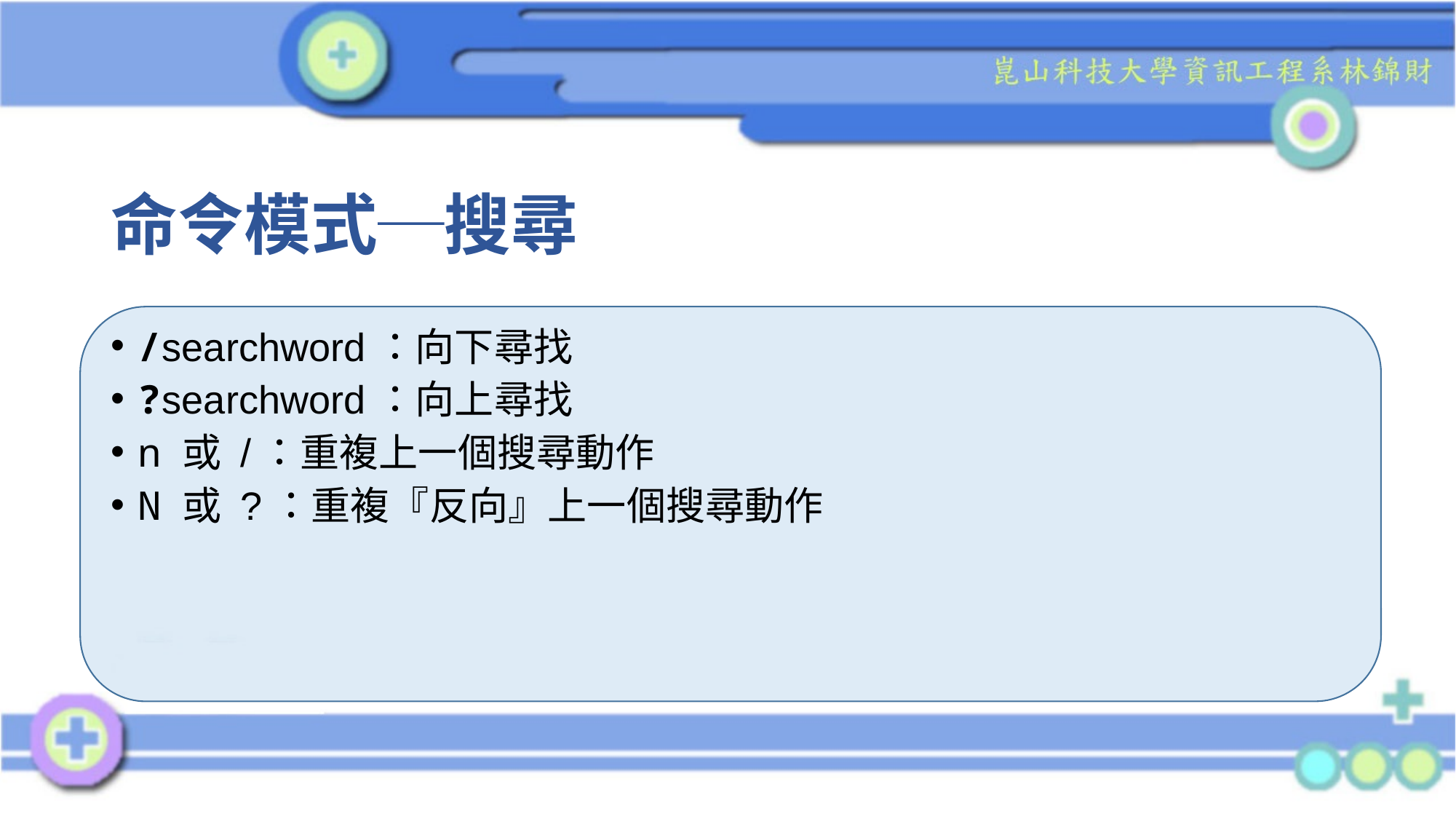

# 命令模式─搜尋

/searchword：向下尋找
?searchword：向上尋找
n 或 /：重複上一個搜尋動作
N 或 ?：重複『反向』上一個搜尋動作